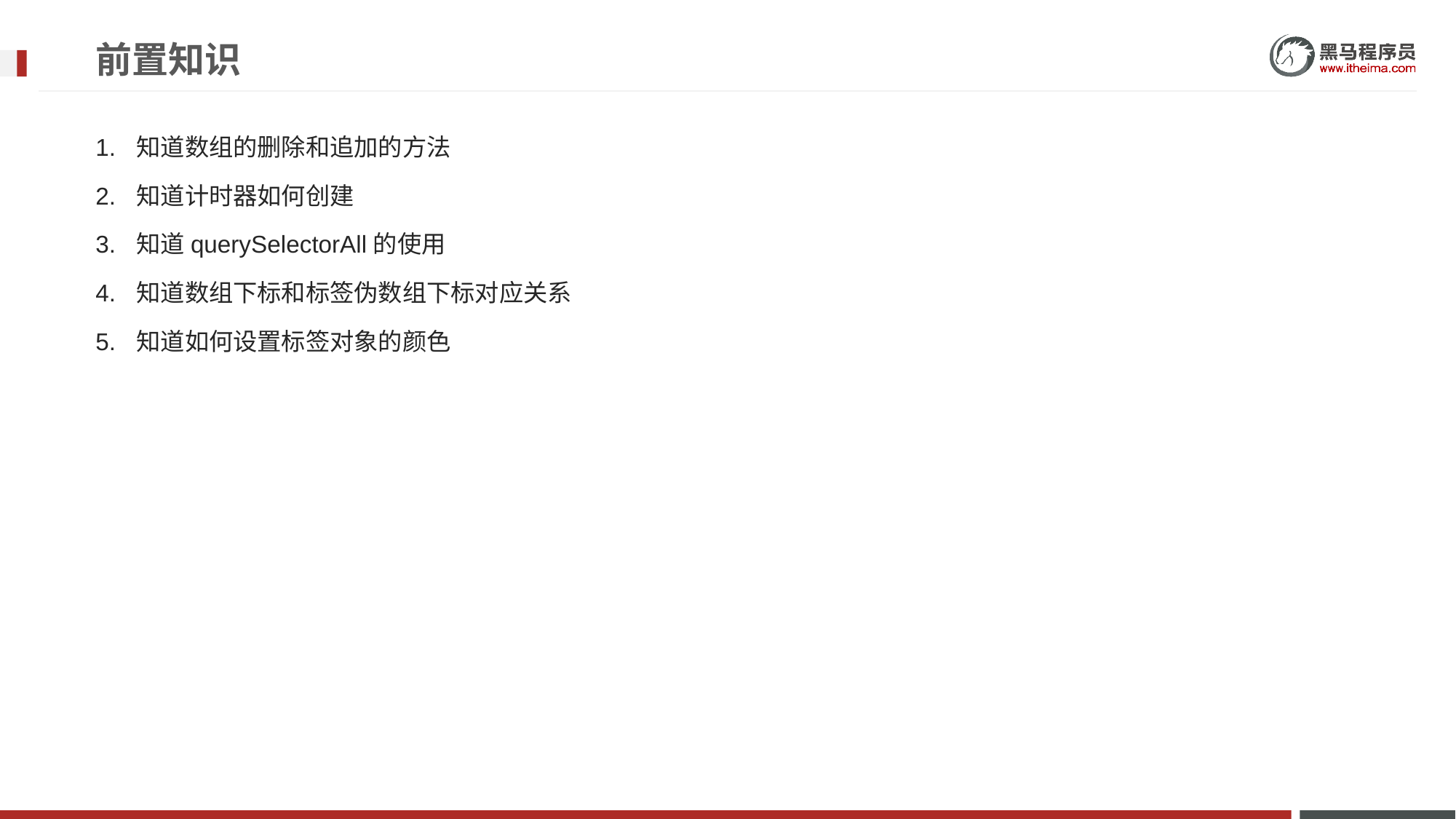

# 前置知识
知道数组的删除和追加的方法
知道计时器如何创建
知道querySelectorAll的使用
知道数组下标和标签伪数组下标对应关系
知道如何设置标签对象的颜色